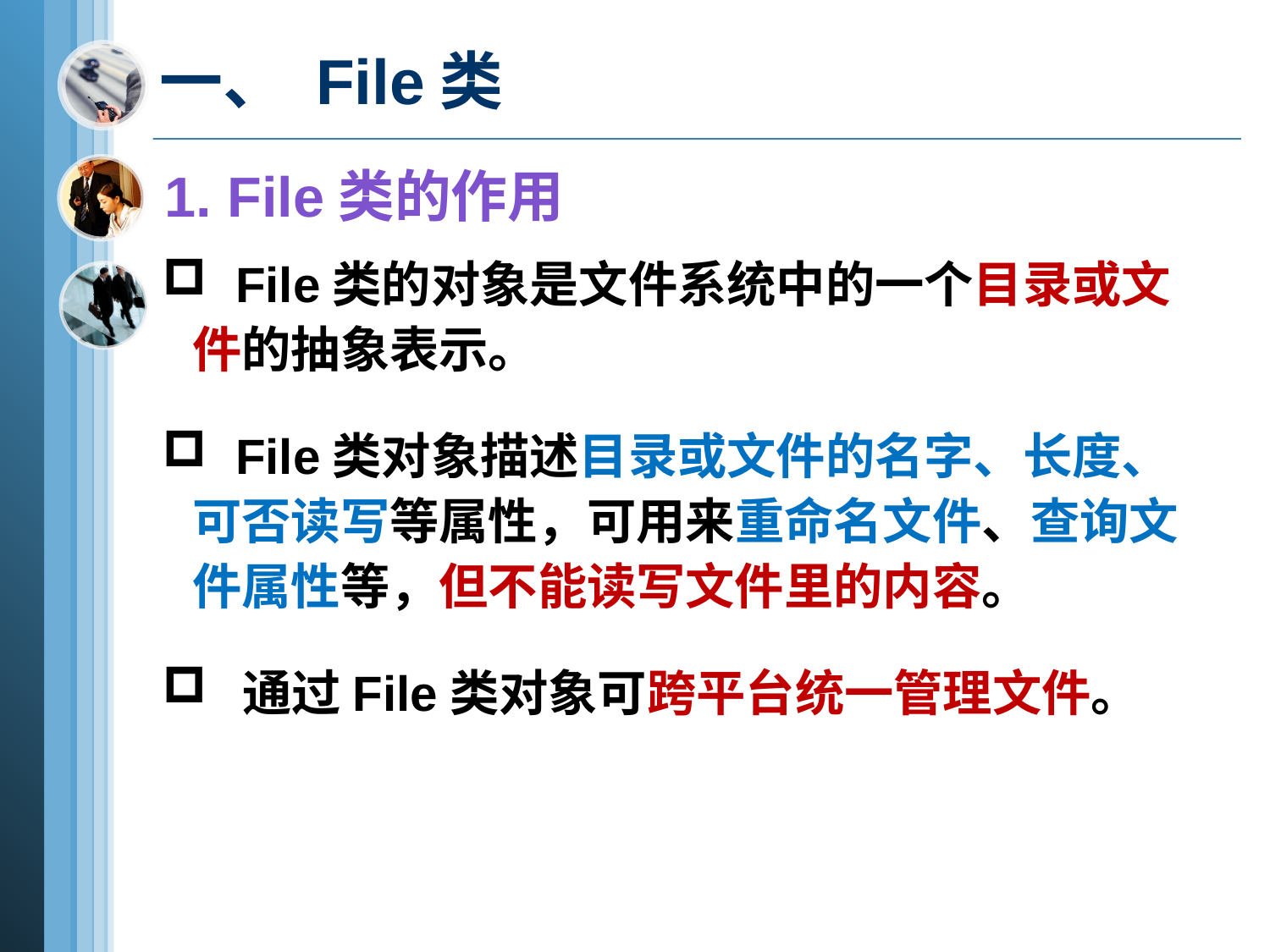

# 一、 File类
1. File类的作用
  File类的对象是文件系统中的一个目录或文件的抽象表示。
  File类对象描述目录或文件的名字、长度、可否读写等属性，可用来重命名文件、查询文件属性等，但不能读写文件里的内容。
  通过File类对象可跨平台统一管理文件。